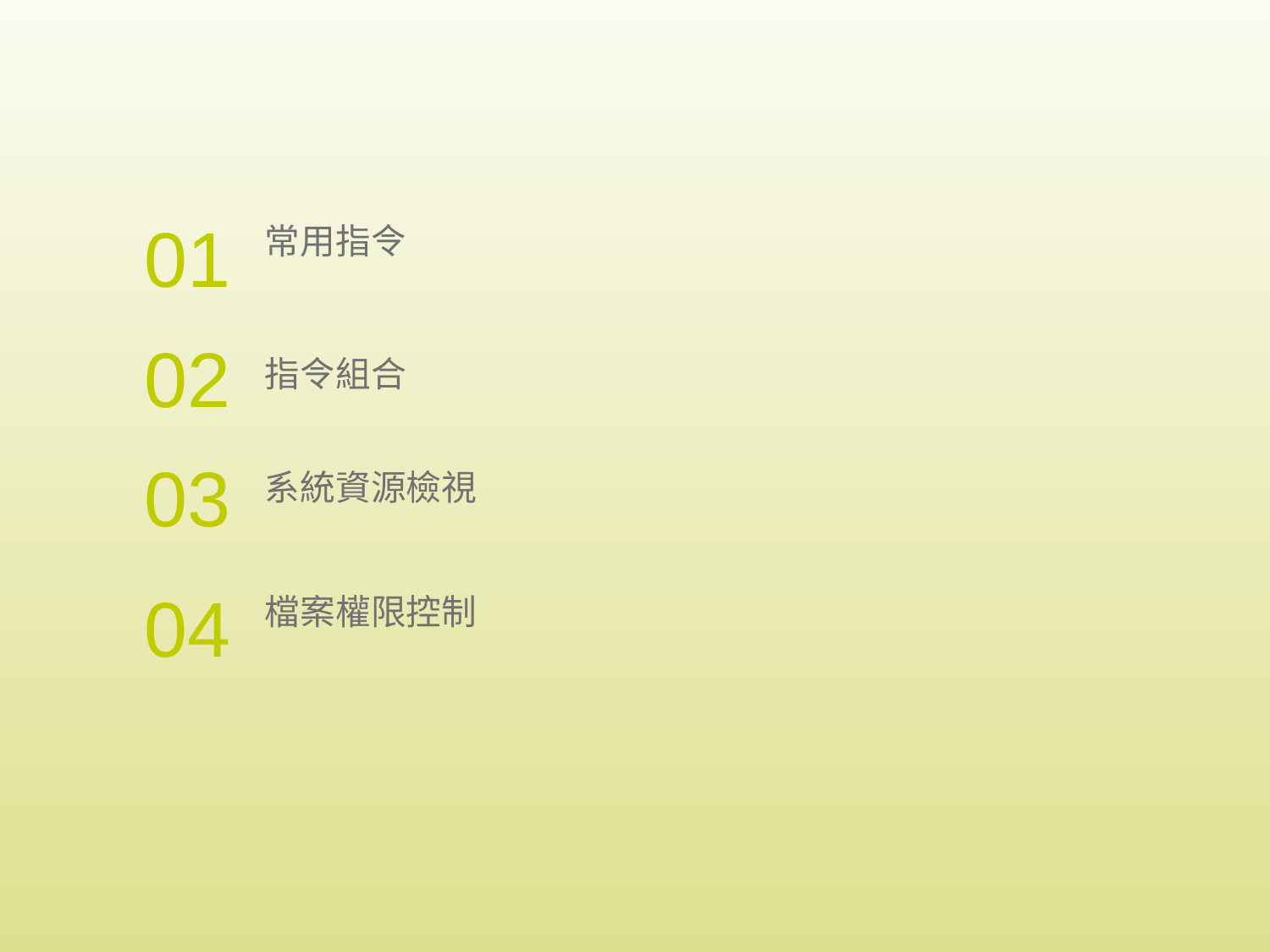

01
常用指令

02
指令組合

03
系統資源檢視

04
檔案權限控制